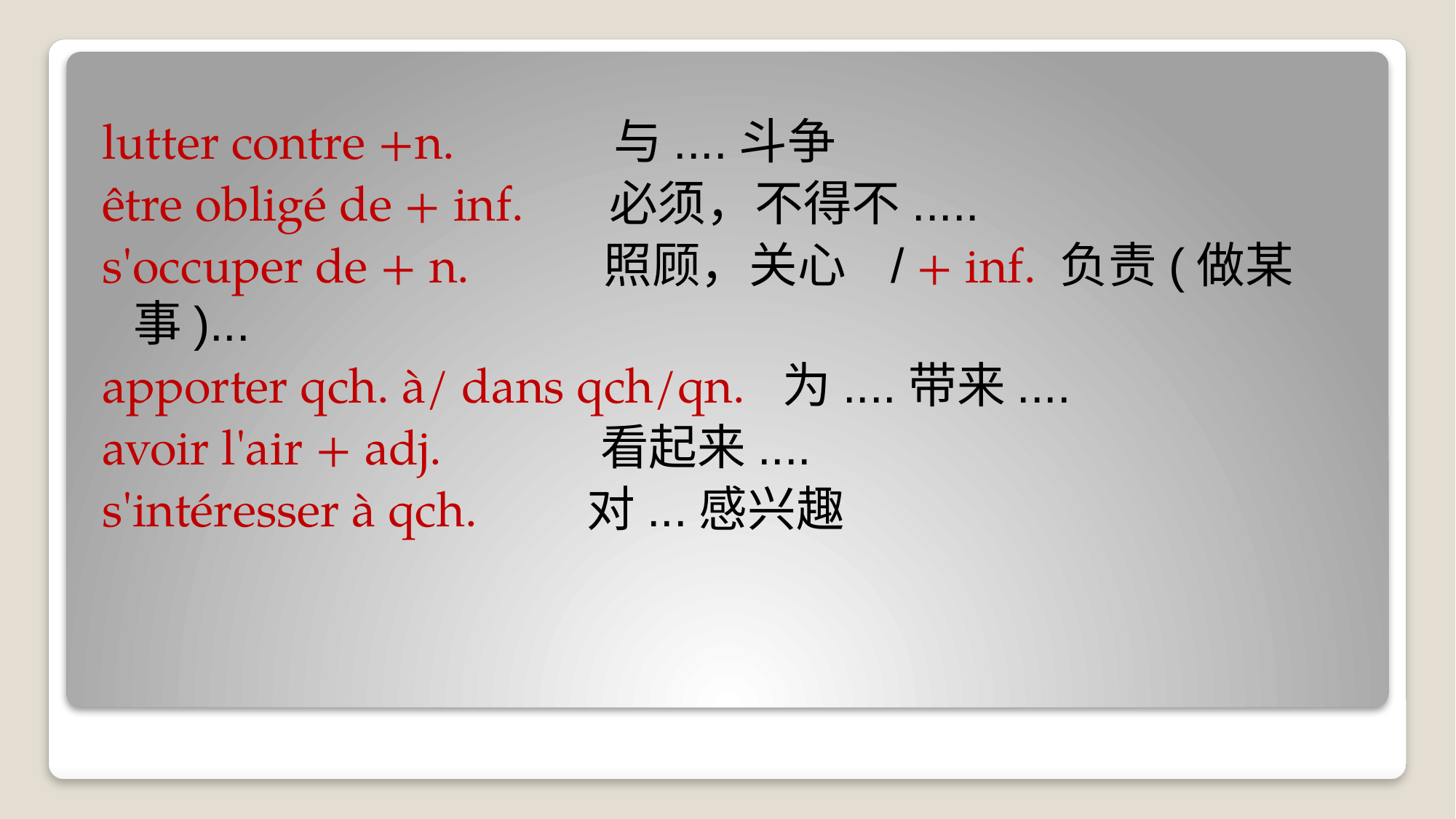

lutter contre +n.            与....斗争
être obligé de + inf.      必须，不得不.....
s'occuper de + n.          照顾，关心   / + inf. 负责(做某事)...
apporter qch. à/ dans qch/qn.  为....带来....
avoir l'air + adj.            看起来....
s'intéresser à qch.        对...感兴趣
#